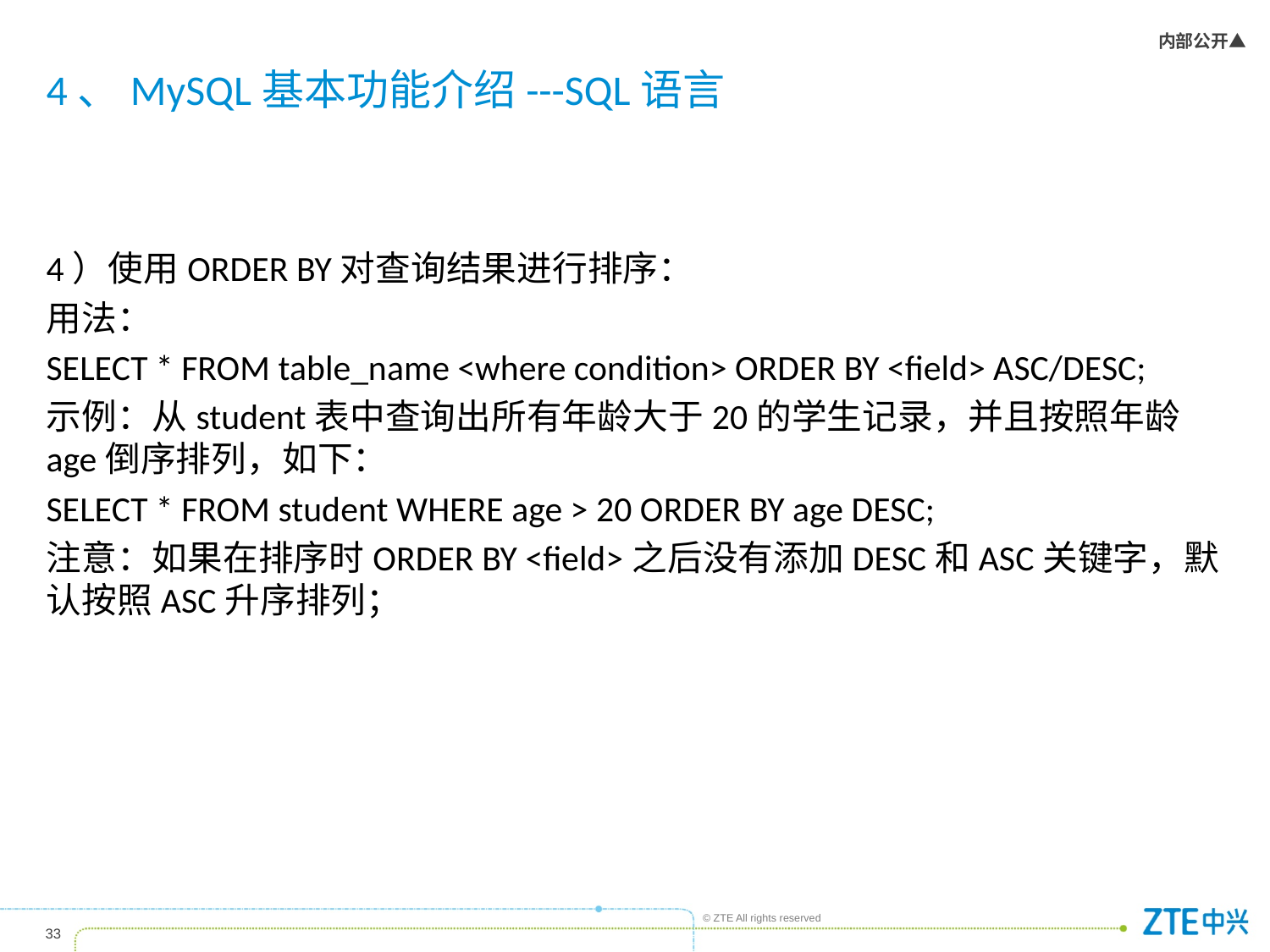

# 4、MySQL基本功能介绍---SQL语言
4）使用ORDER BY对查询结果进行排序：
用法：
SELECT * FROM table_name <where condition> ORDER BY <field> ASC/DESC;
示例：从student表中查询出所有年龄大于20的学生记录，并且按照年龄age倒序排列，如下：
SELECT * FROM student WHERE age > 20 ORDER BY age DESC;
注意：如果在排序时ORDER BY <field>之后没有添加DESC和ASC关键字，默认按照ASC升序排列；